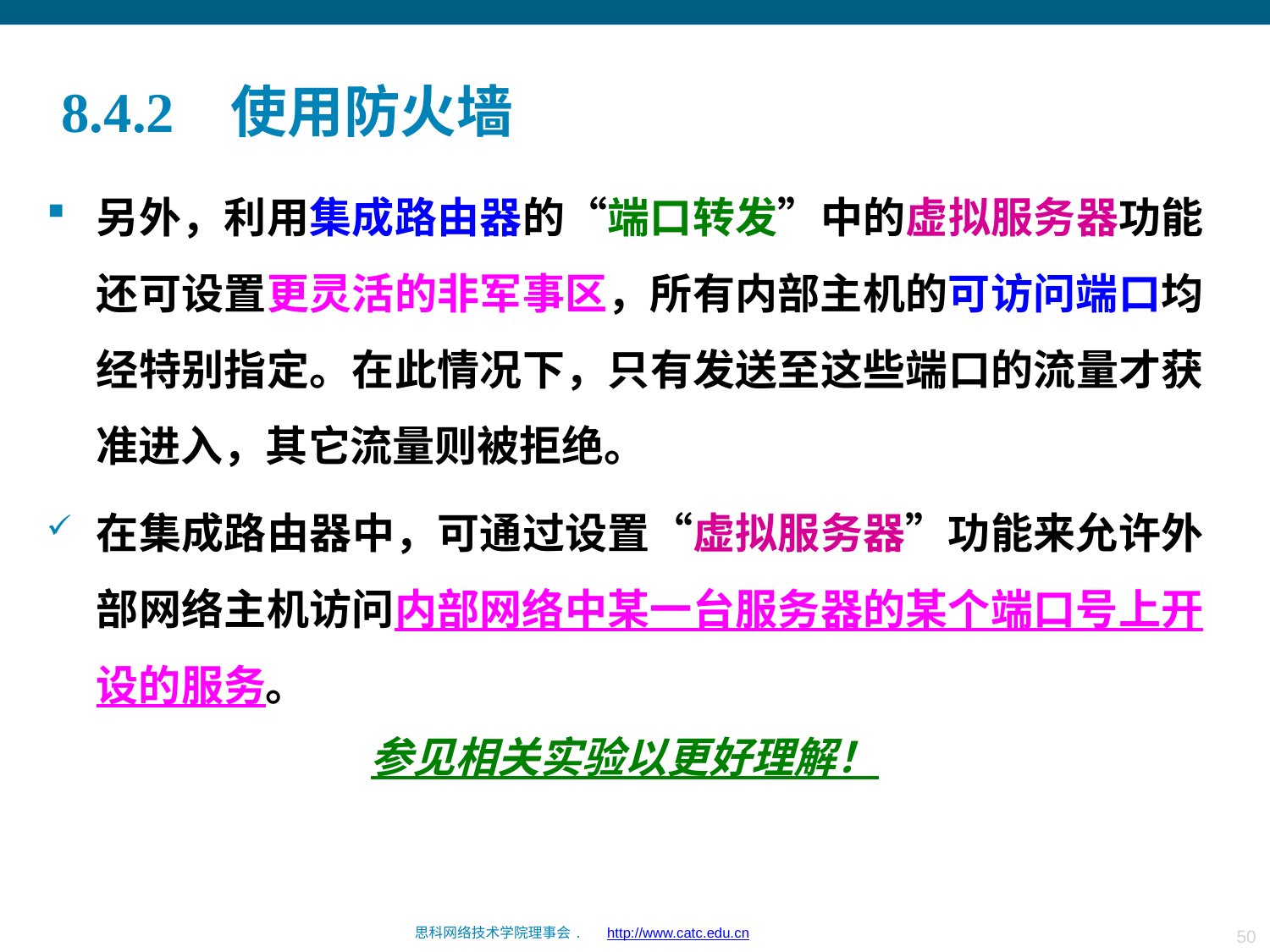

8.4.2   使用防火墙
另外，利用集成路由器的“端口转发”中的虚拟服务器功能还可设置更灵活的非军事区，所有内部主机的可访问端口均经特别指定。在此情况下，只有发送至这些端口的流量才获准进入，其它流量则被拒绝。
在集成路由器中，可通过设置“虚拟服务器”功能来允许外部网络主机访问内部网络中某一台服务器的某个端口号上开设的服务。
参见相关实验以更好理解！